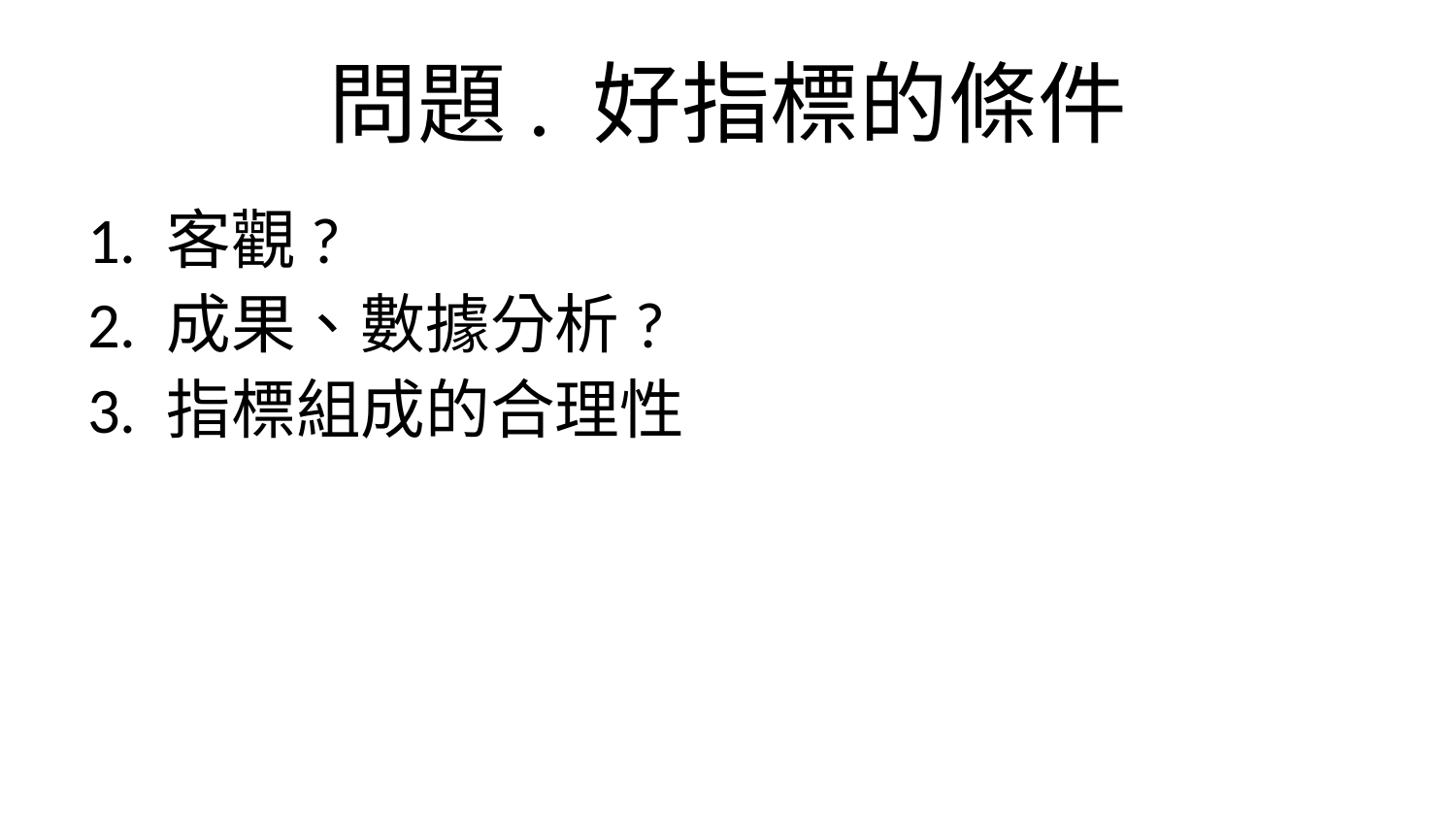

# 問題. 好指標的條件
1. 客觀?
2. 成果、數據分析?
3. 指標組成的合理性